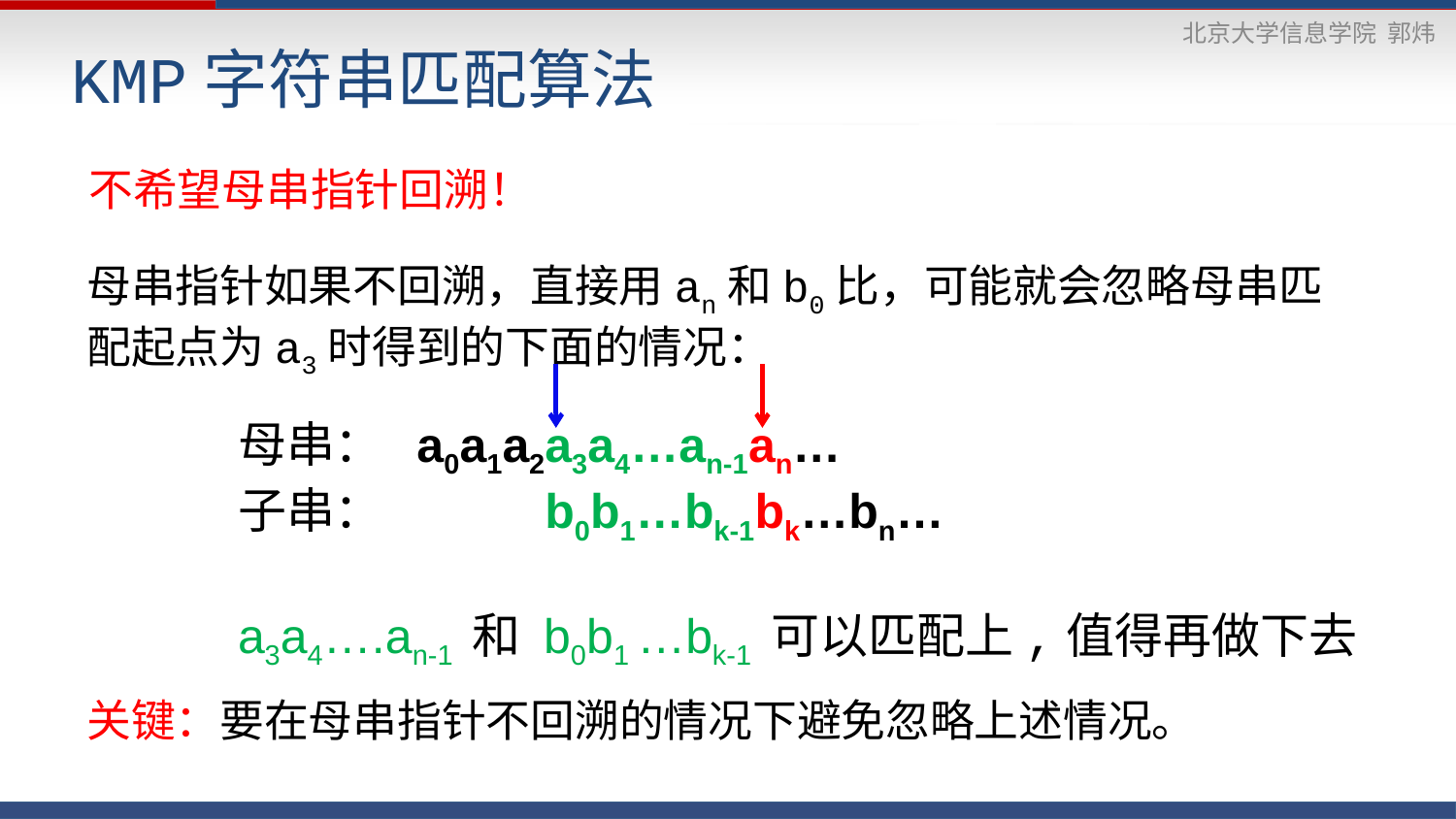

# KMP字符串匹配算法

不希望母串指针回溯！

母串指针如果不回溯，直接用an和b0比，可能就会忽略母串匹配起点为a3时得到的下面的情况：

母串：  a0a1a2a3a4…an-1an…
子串：  a1a2a3b0b1…bk-1bk…bn…

a3a4….an-1 和 b0b1 …bk-1 可以匹配上,值得再做下去
关键：要在母串指针不回溯的情况下避免忽略上述情况。